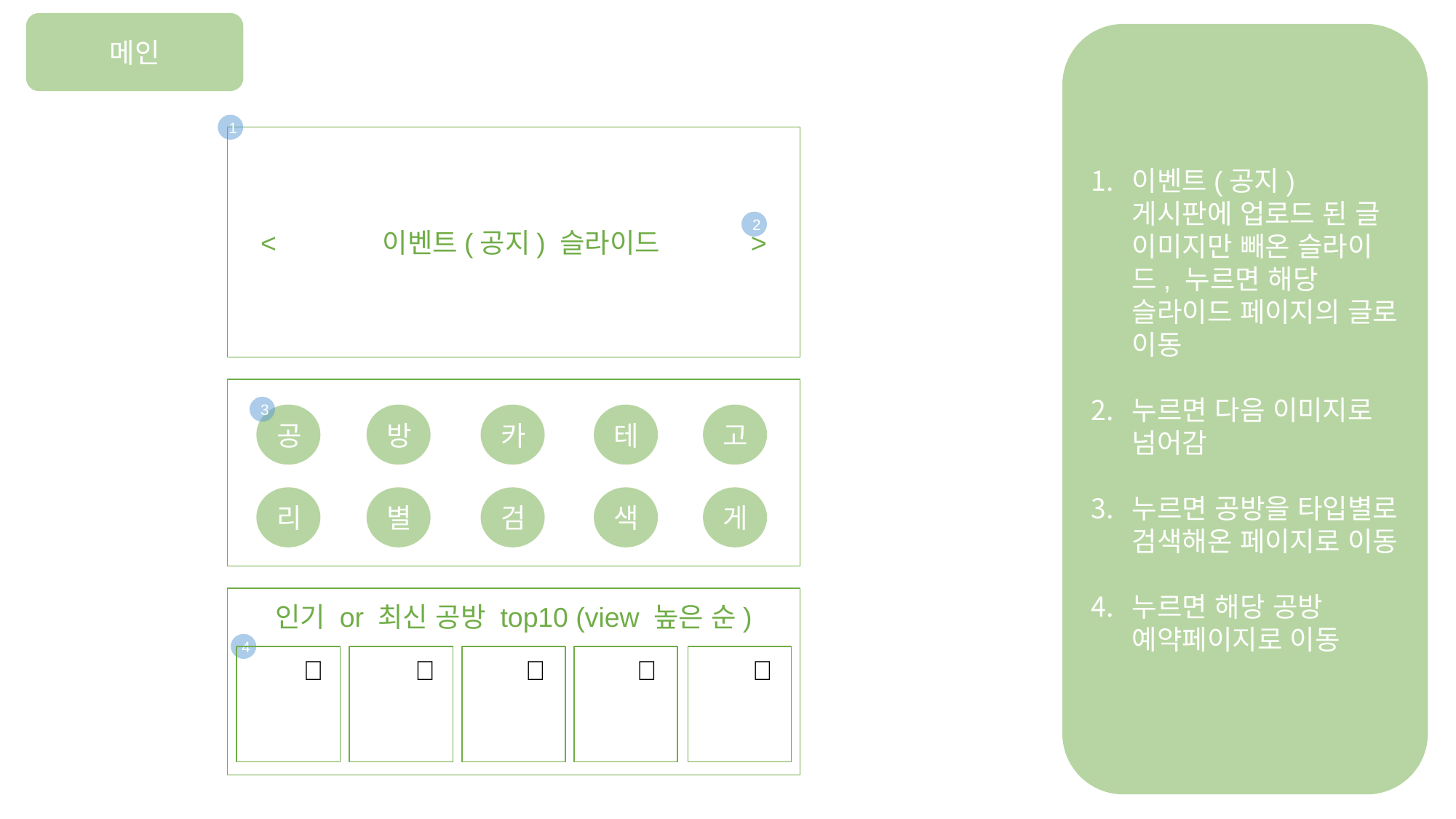

메인
이벤트(공지) 게시판에 업로드 된 글 이미지만 빼온 슬라이드, 누르면 해당 슬라이드 페이지의 글로 이동

누르면 다음 이미지로 넘어감

누르면 공방을 타입별로 검색해온 페이지로 이동

누르면 해당 공방 예약페이지로 이동
1
<             이벤트(공지) 슬라이드           >
2

3
공
방
카
테
고
리
별
검
색
게
인기 or 최신 공방 top10 (view 높은 순)

4

🤍
🤍
🤍
🤍
🤍